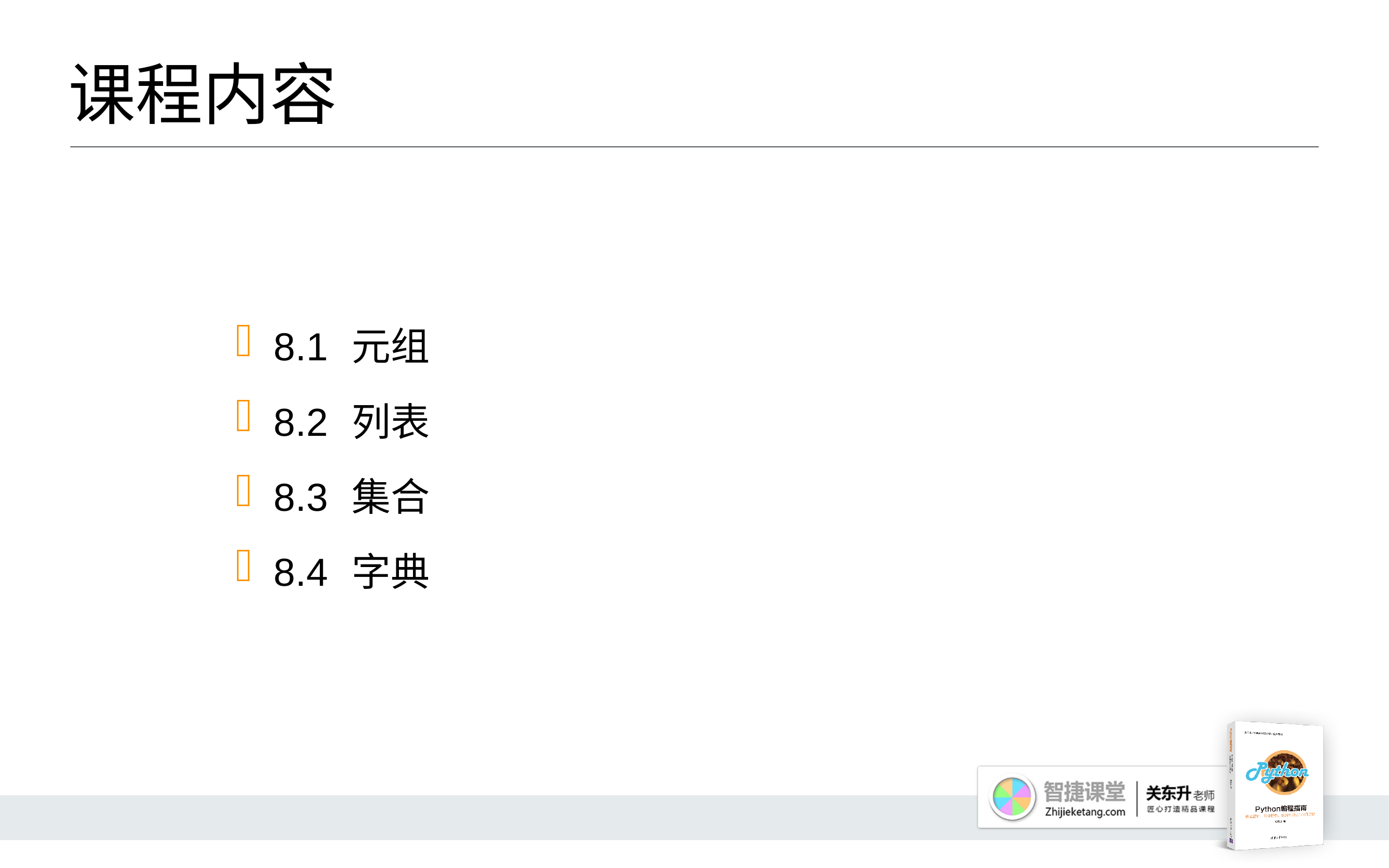

# 课程内容
8.1 	元组
8.2 	列表
8.3 	集合
8.4 	字典